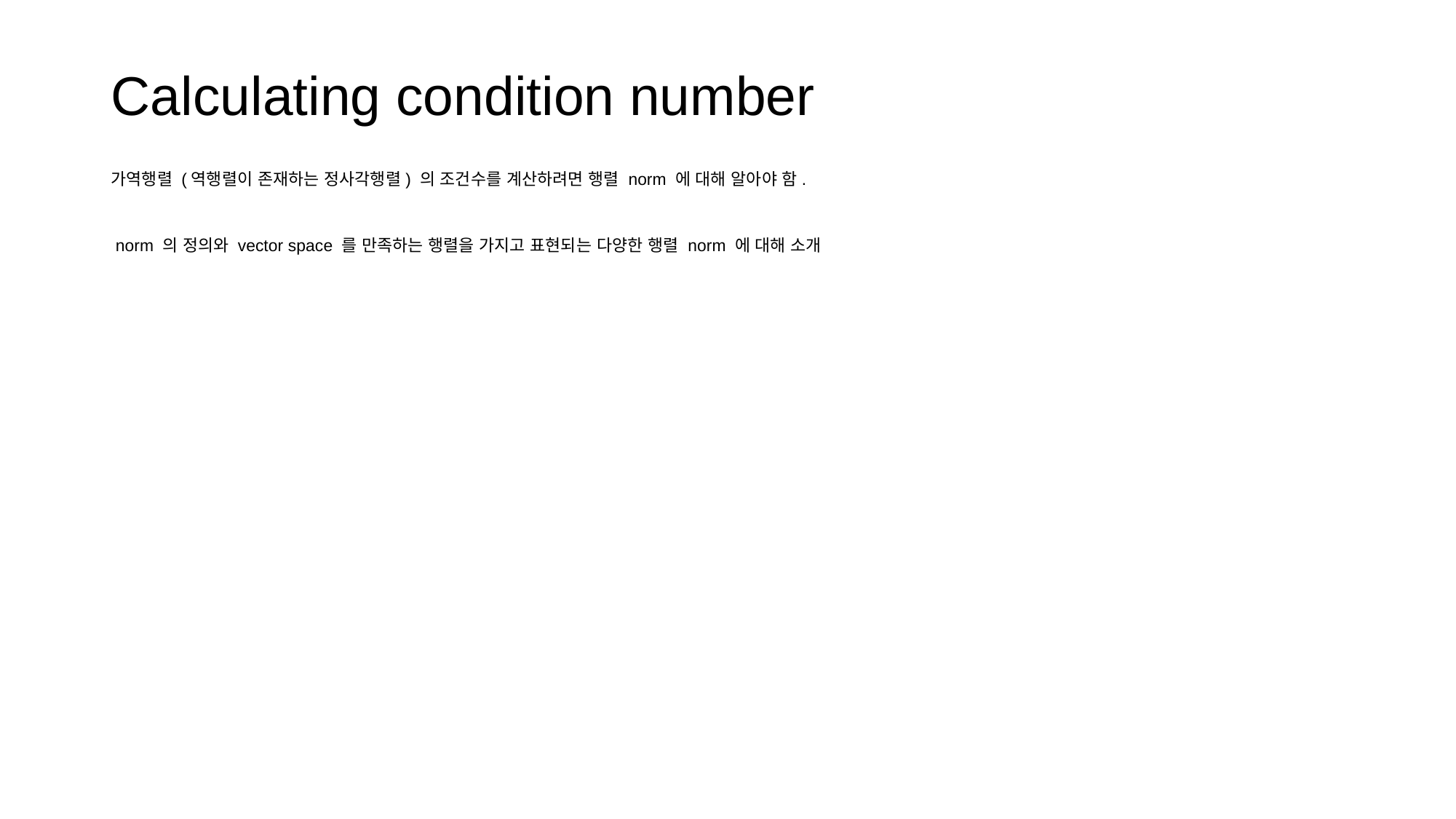

# Calculating condition number
가역행렬 (역행렬이 존재하는 정사각행렬) 의 조건수를 계산하려면 행렬 norm 에 대해 알아야 함.

 norm 의 정의와 vector space 를 만족하는 행렬을 가지고 표현되는 다양한 행렬 norm 에 대해 소개